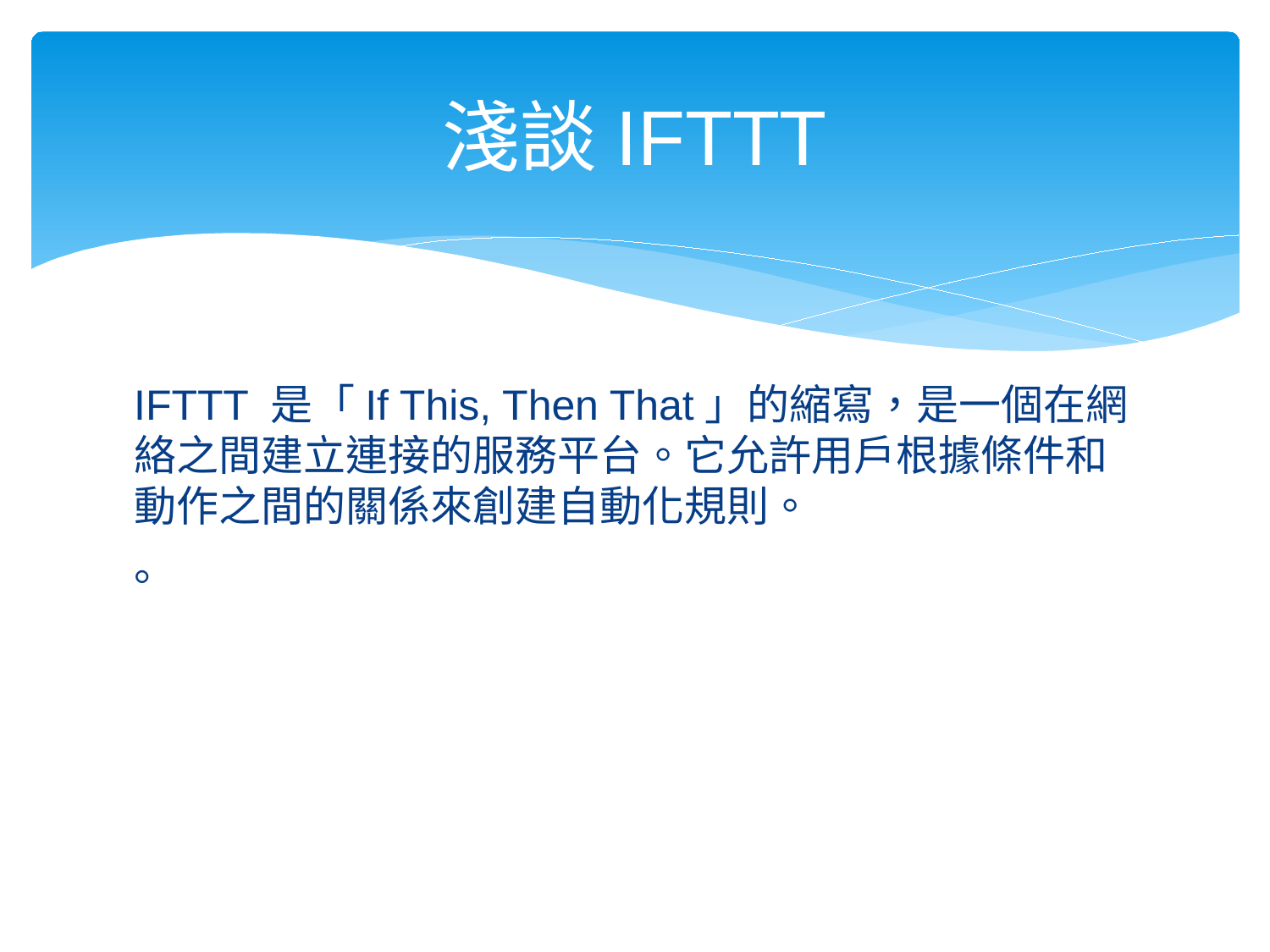

# 淺談IFTTT
IFTTT 是「If This, Then That」的縮寫，是一個在網絡之間建立連接的服務平台。它允許用戶根據條件和動作之間的關係來創建自動化規則。
。